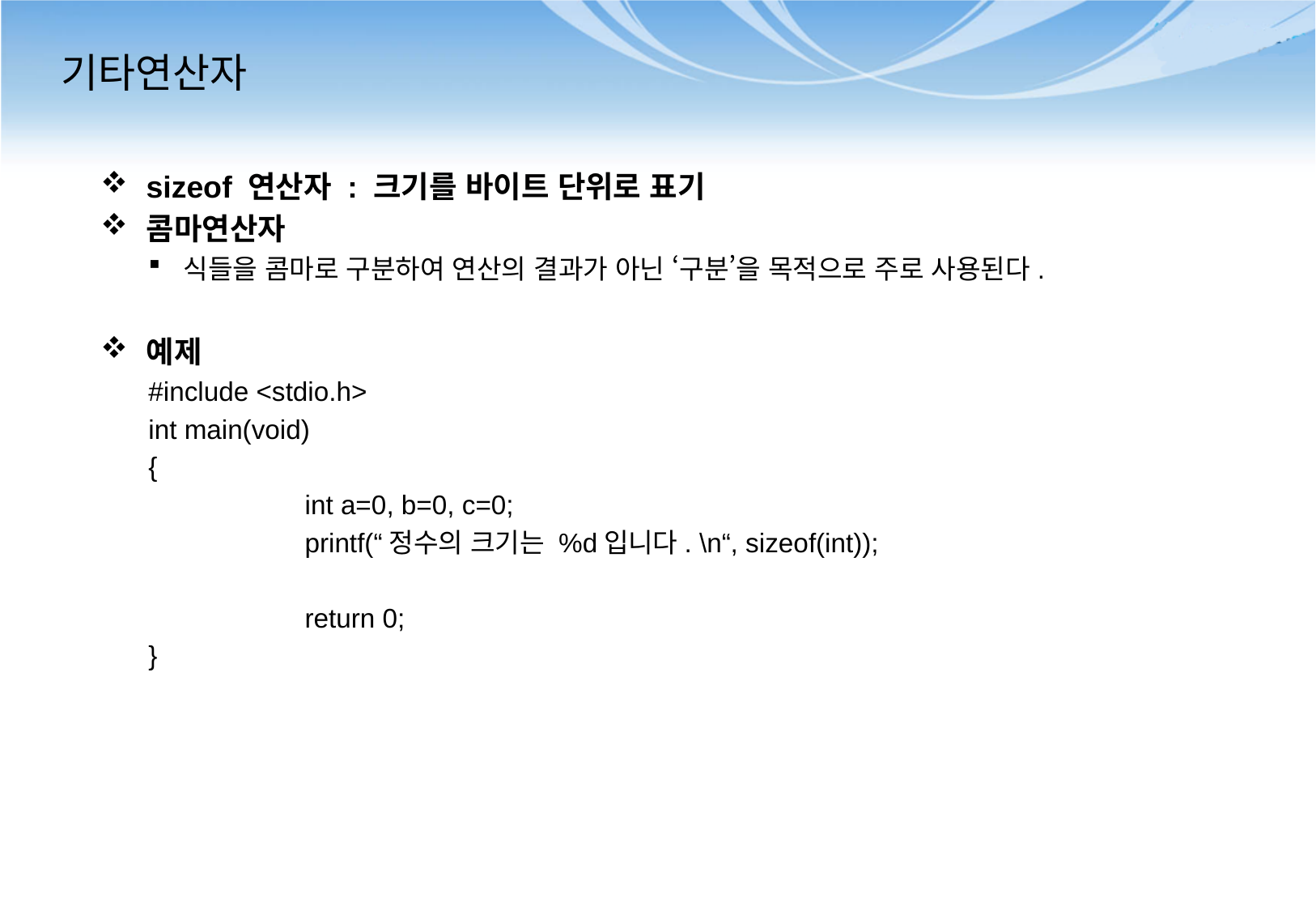

# 기타연산자
sizeof 연산자 : 크기를 바이트 단위로 표기
콤마연산자
식들을 콤마로 구분하여 연산의 결과가 아닌 ‘구분’을 목적으로 주로 사용된다.

예제
#include <stdio.h>
int main(void)
{
		int a=0, b=0, c=0;
		printf(“정수의 크기는 %d입니다. \n“, sizeof(int));

		return 0;
}